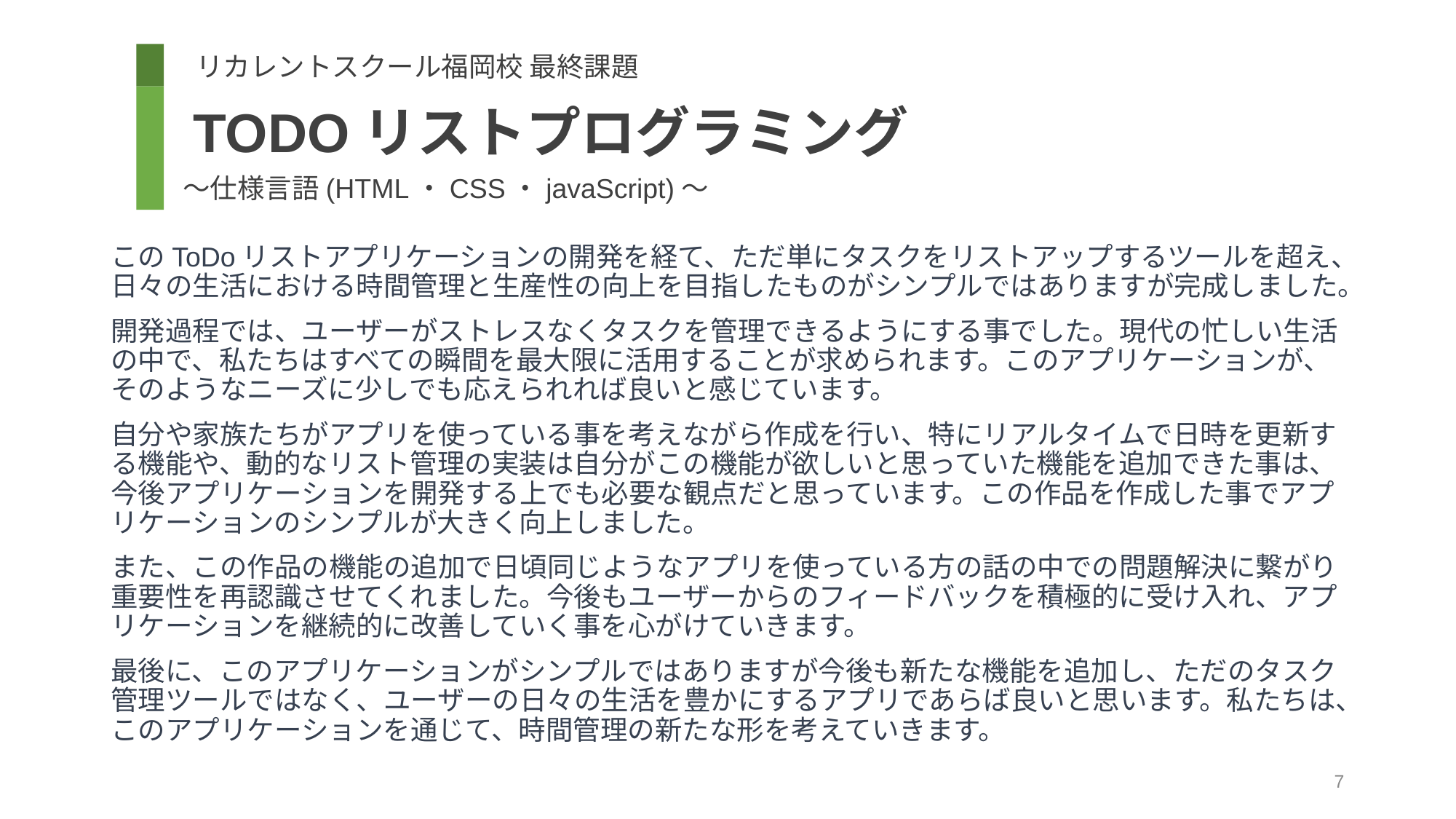

リカレントスクール福岡校 最終課題

TODOリストプログラミング
〜仕様言語(HTML・CSS・javaScript)〜
このToDoリストアプリケーションの開発を経て、ただ単にタスクをリストアップするツールを超え、日々の生活における時間管理と生産性の向上を目指したものがシンプルではありますが完成しました。
開発過程では、ユーザーがストレスなくタスクを管理できるようにする事でした。現代の忙しい生活の中で、私たちはすべての瞬間を最大限に活用することが求められます。このアプリケーションが、そのようなニーズに少しでも応えられれば良いと感じています。
自分や家族たちがアプリを使っている事を考えながら作成を行い、特にリアルタイムで日時を更新する機能や、動的なリスト管理の実装は自分がこの機能が欲しいと思っていた機能を追加できた事は、今後アプリケーションを開発する上でも必要な観点だと思っています。この作品を作成した事でアプリケーションのシンプルが大きく向上しました。
また、この作品の機能の追加で日頃同じようなアプリを使っている方の話の中での問題解決に繋がり重要性を再認識させてくれました。今後もユーザーからのフィードバックを積極的に受け入れ、アプリケーションを継続的に改善していく事を心がけていきます。
最後に、このアプリケーションがシンプルではありますが今後も新たな機能を追加し、ただのタスク管理ツールではなく、ユーザーの日々の生活を豊かにするアプリであらば良いと思います。私たちは、このアプリケーションを通じて、時間管理の新たな形を考えていきます。
7